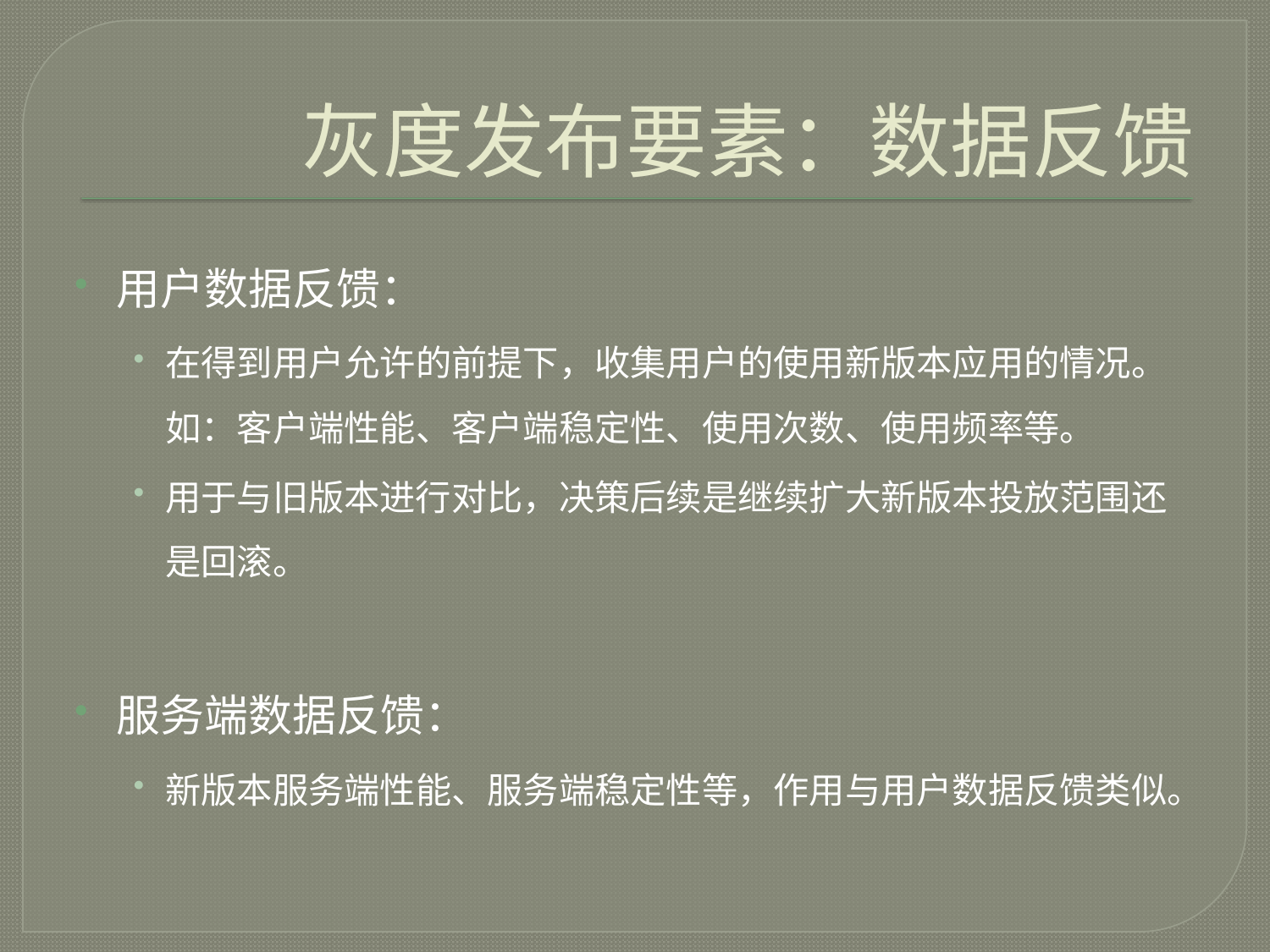

# 灰度发布要素：数据反馈
用户数据反馈：
在得到用户允许的前提下，收集用户的使用新版本应用的情况。如：客户端性能、客户端稳定性、使用次数、使用频率等。
用于与旧版本进行对比，决策后续是继续扩大新版本投放范围还是回滚。

服务端数据反馈：
新版本服务端性能、服务端稳定性等，作用与用户数据反馈类似。